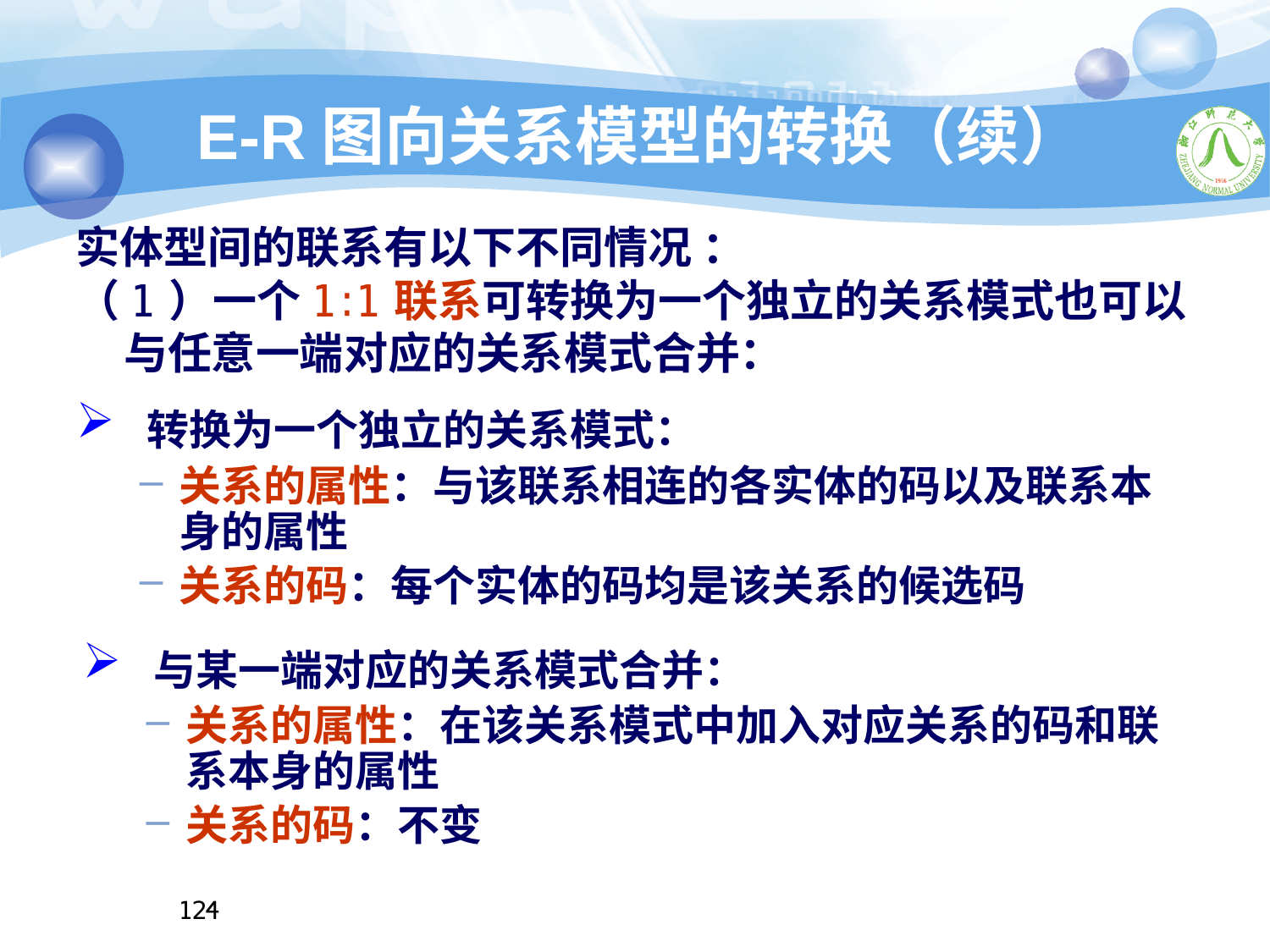

# E-R图向关系模型的转换（续）
实体型间的联系有以下不同情况 ：
（1）一个1:1联系可转换为一个独立的关系模式也可以与任意一端对应的关系模式合并：

 转换为一个独立的关系模式：
关系的属性：与该联系相连的各实体的码以及联系本身的属性
关系的码：每个实体的码均是该关系的候选码

 与某一端对应的关系模式合并：
关系的属性：在该关系模式中加入对应关系的码和联系本身的属性
关系的码：不变
124